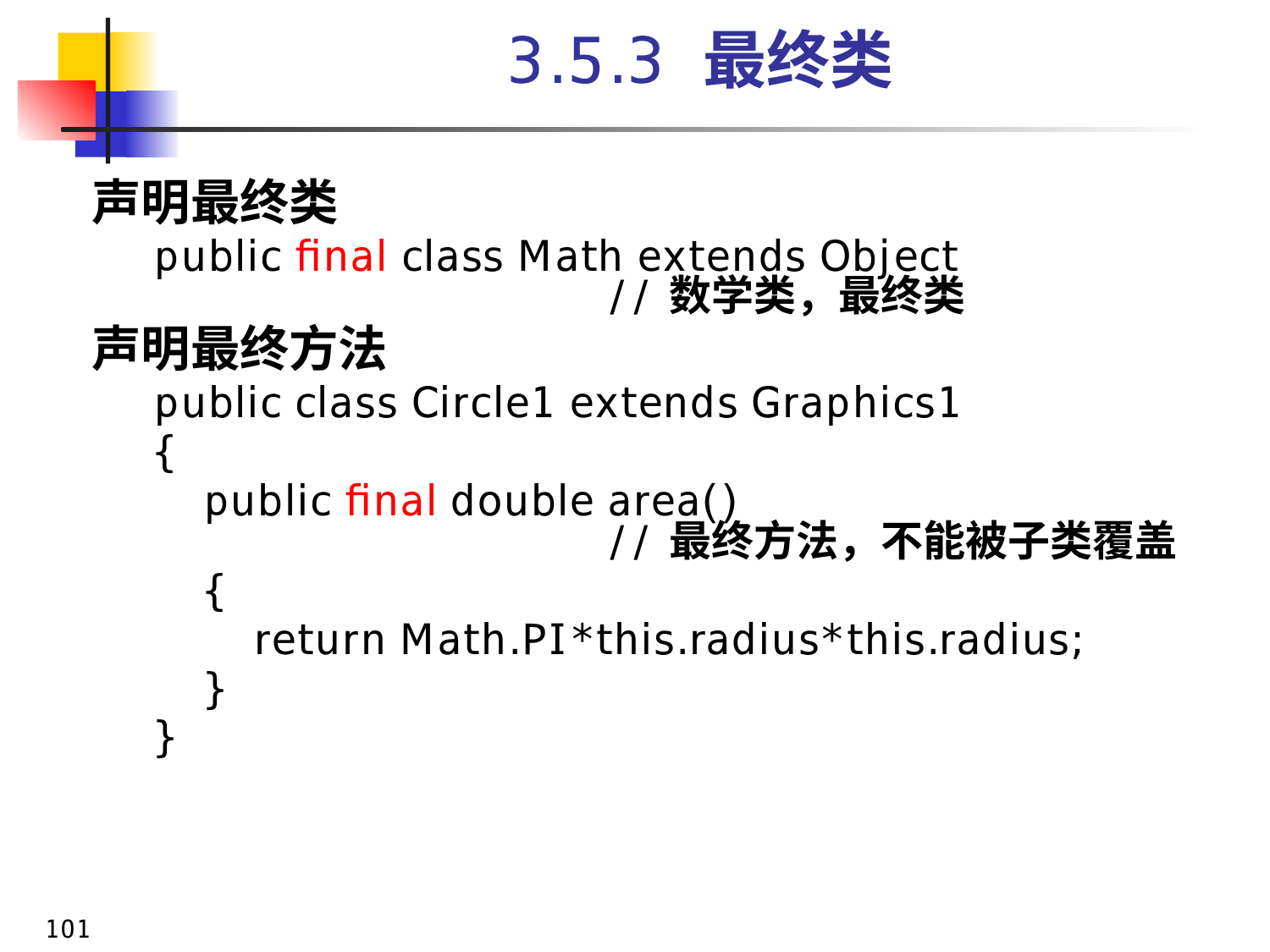

# 3.5.3 最终类
声明最终类
public final class Math extends Object	 				//数学类，最终类
声明最终方法
public class Circle1 extends Graphics1
{
    public final double area()			       	  		//最终方法，不能被子类覆盖
    {
        return Math.PI*this.radius*this.radius;
    }
}
101